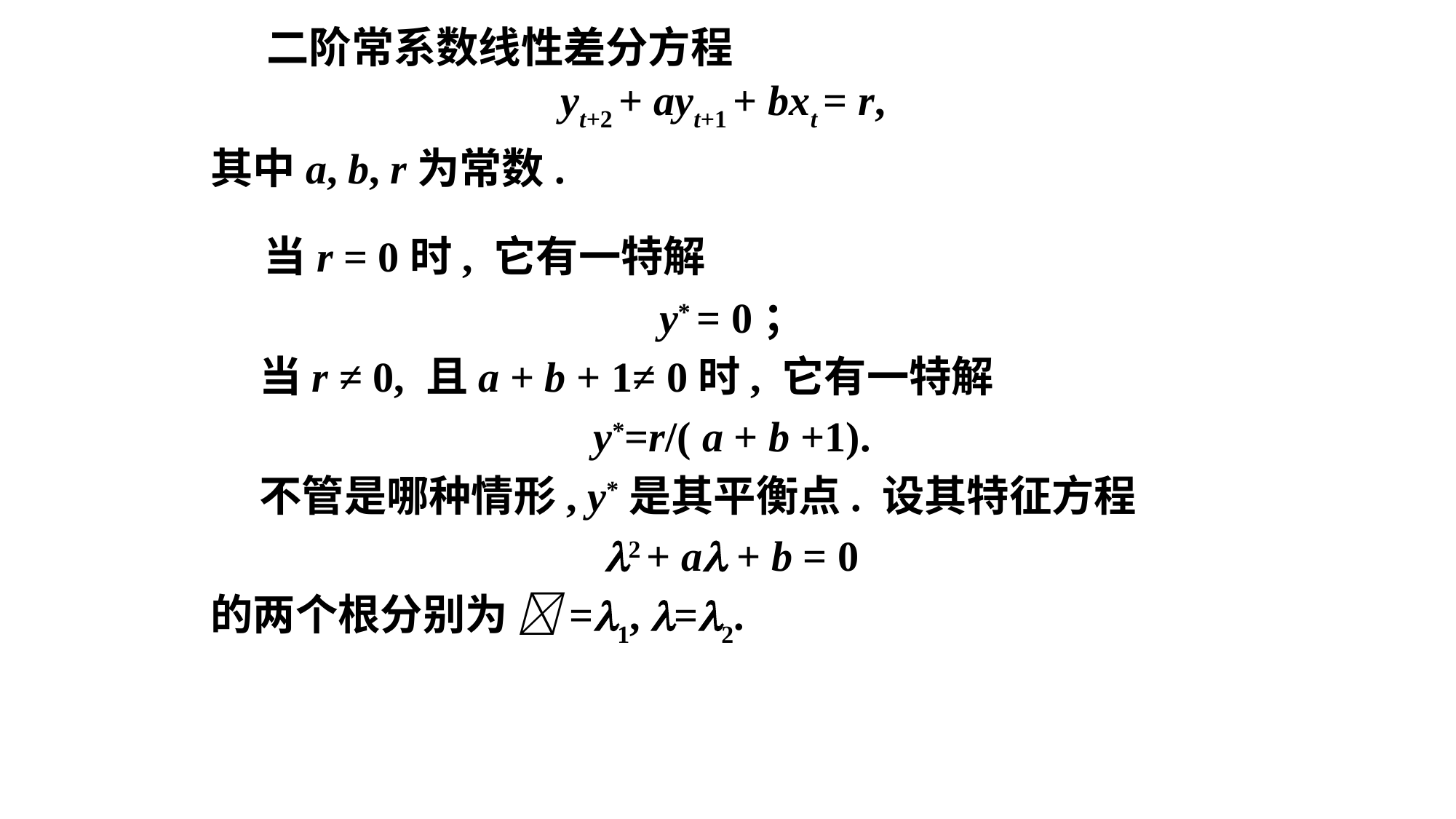

二阶常系数线性差分方程
yt+2 + ayt+1 + bxt = r,
其中a, b, r为常数.
    当r = 0时, 它有一特解
y* = 0；
    当r ≠ 0, 且a + b + 1≠ 0时, 它有一特解
y*=r/( a + b +1).
    不管是哪种情形, y*是其平衡点. 设其特征方程
λ2 + aλ + b = 0
的两个根分别为 λ=λ1, λ=λ2.